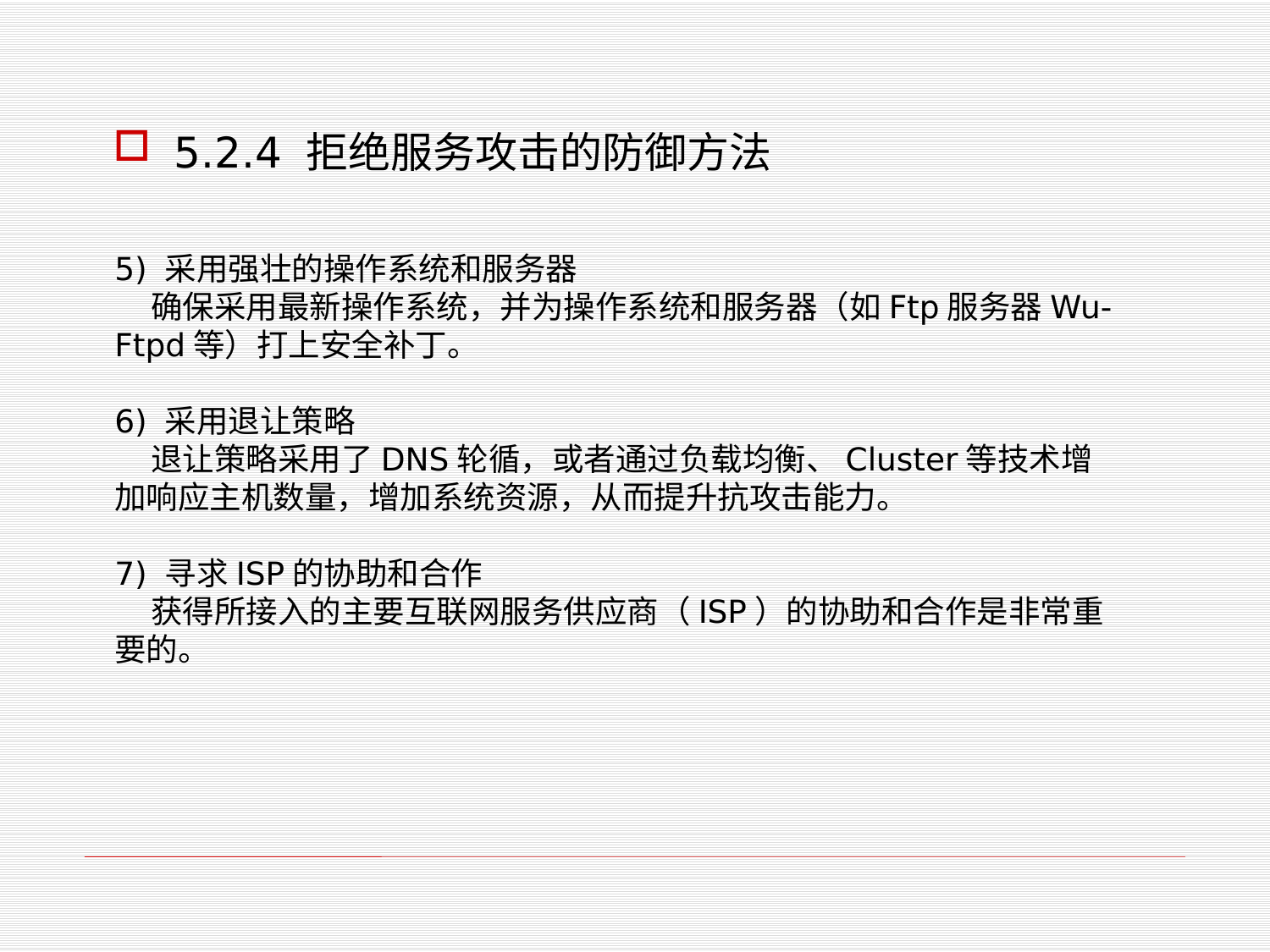

5.2.4 拒绝服务攻击的防御方法
5) 采用强壮的操作系统和服务器
    确保采用最新操作系统，并为操作系统和服务器（如Ftp服务器Wu-Ftpd等）打上安全补丁。

6) 采用退让策略
    退让策略采用了DNS轮循，或者通过负载均衡、Cluster等技术增加响应主机数量，增加系统资源，从而提升抗攻击能力。

7) 寻求ISP的协助和合作
    获得所接入的主要互联网服务供应商（ISP）的协助和合作是非常重要的。